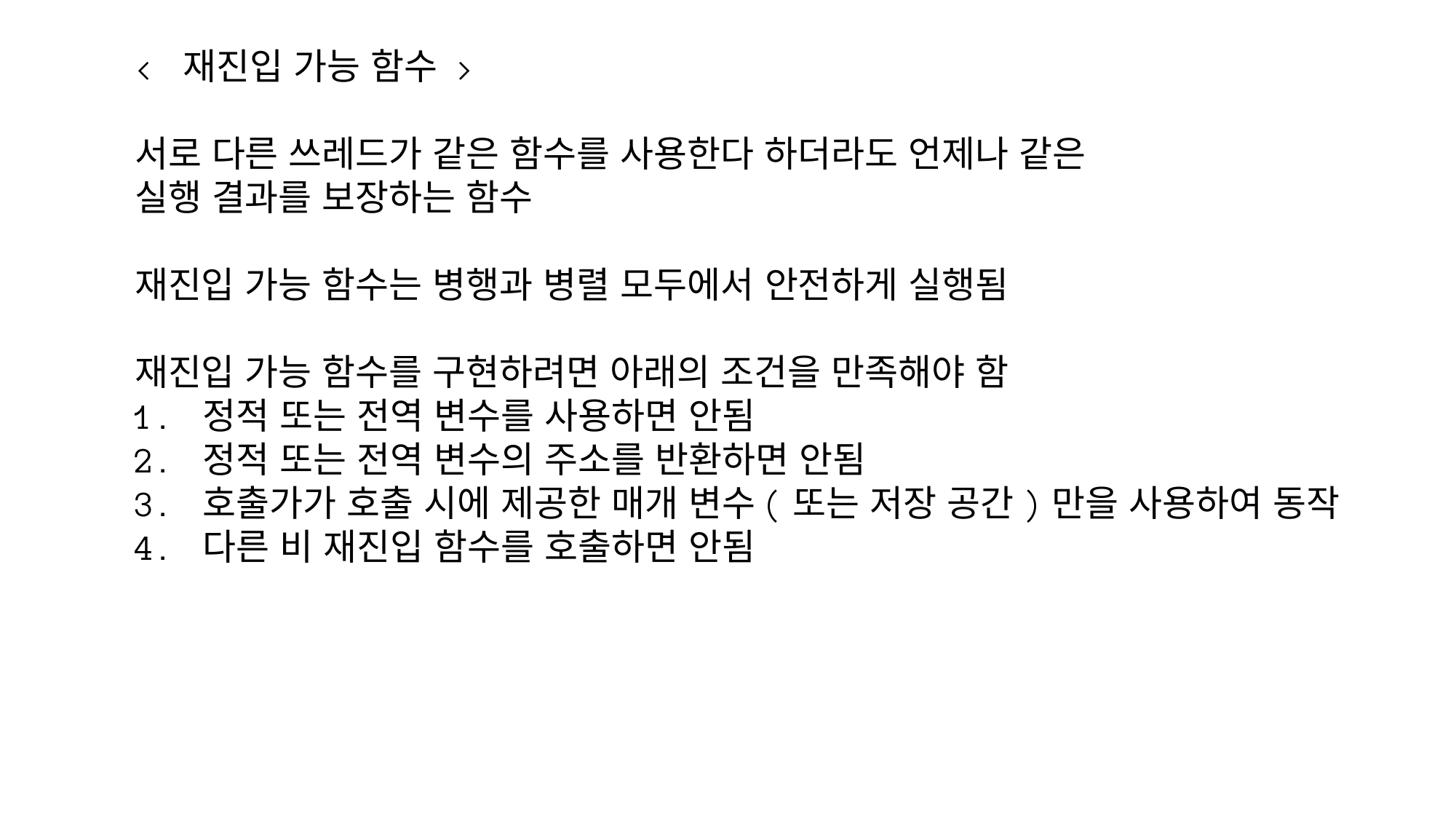

< 재진입 가능 함수 >

서로 다른 쓰레드가 같은 함수를 사용한다 하더라도 언제나 같은
실행 결과를 보장하는 함수

재진입 가능 함수는 병행과 병렬 모두에서 안전하게 실행됨

재진입 가능 함수를 구현하려면 아래의 조건을 만족해야 함
1. 정적 또는 전역 변수를 사용하면 안됨
2. 정적 또는 전역 변수의 주소를 반환하면 안됨
3. 호출가가 호출 시에 제공한 매개 변수(또는 저장 공간)만을 사용하여 동작
4. 다른 비 재진입 함수를 호출하면 안됨